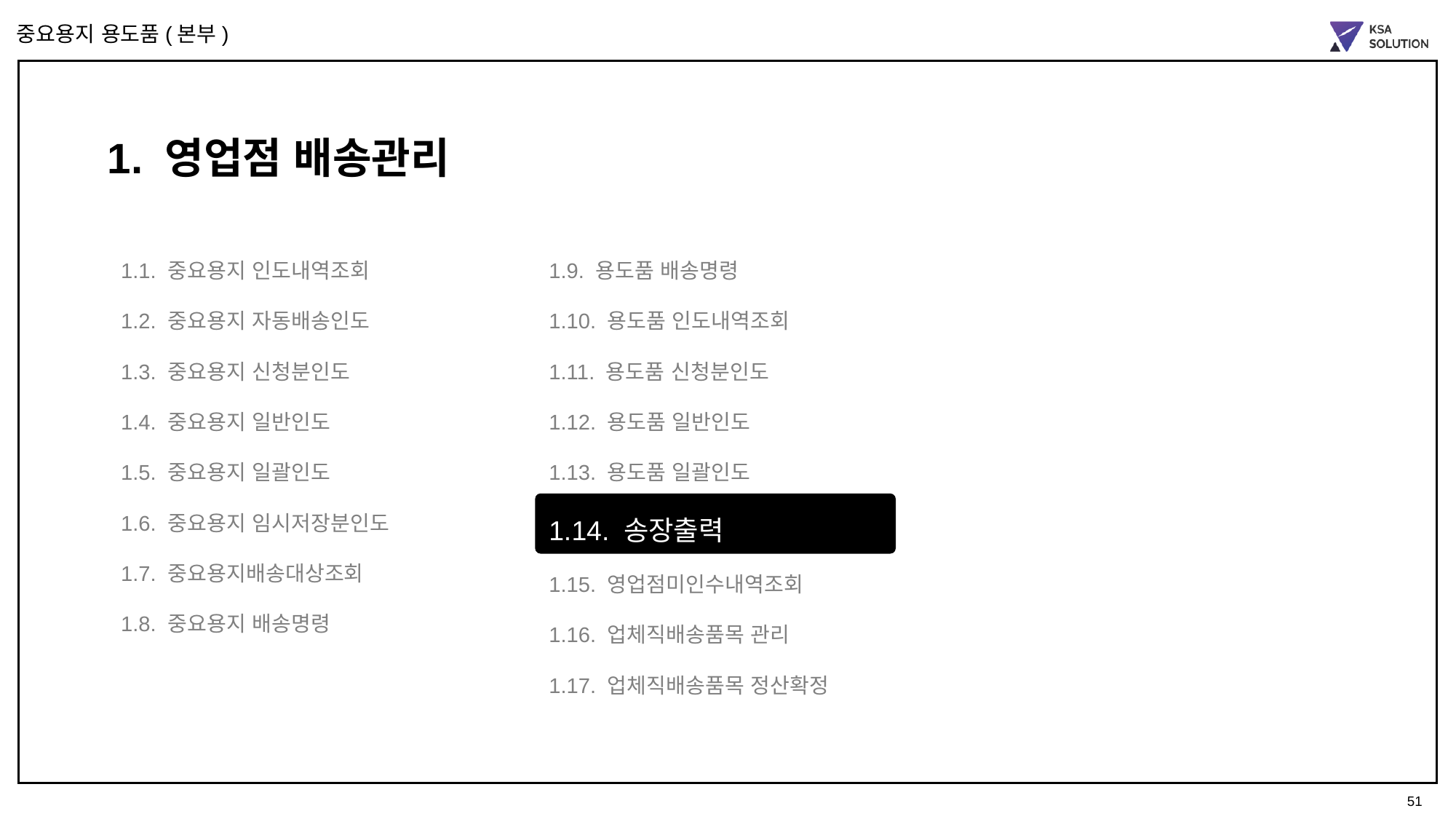

중요용지 용도품(본부)
1. 영업점 배송관리
1.1. 중요용지 인도내역조회
1.2. 중요용지 자동배송인도
1.3. 중요용지 신청분인도
1.4. 중요용지 일반인도
1.5. 중요용지 일괄인도
1.6. 중요용지 임시저장분인도
1.7. 중요용지배송대상조회
1.8. 중요용지 배송명령
1.9. 용도품 배송명령
1.10. 용도품 인도내역조회
1.11. 용도품 신청분인도
1.12. 용도품 일반인도
1.13. 용도품 일괄인도
1.14. 송장출력
1.15. 영업점미인수내역조회
1.16. 업체직배송품목 관리
1.17. 업체직배송품목 정산확정